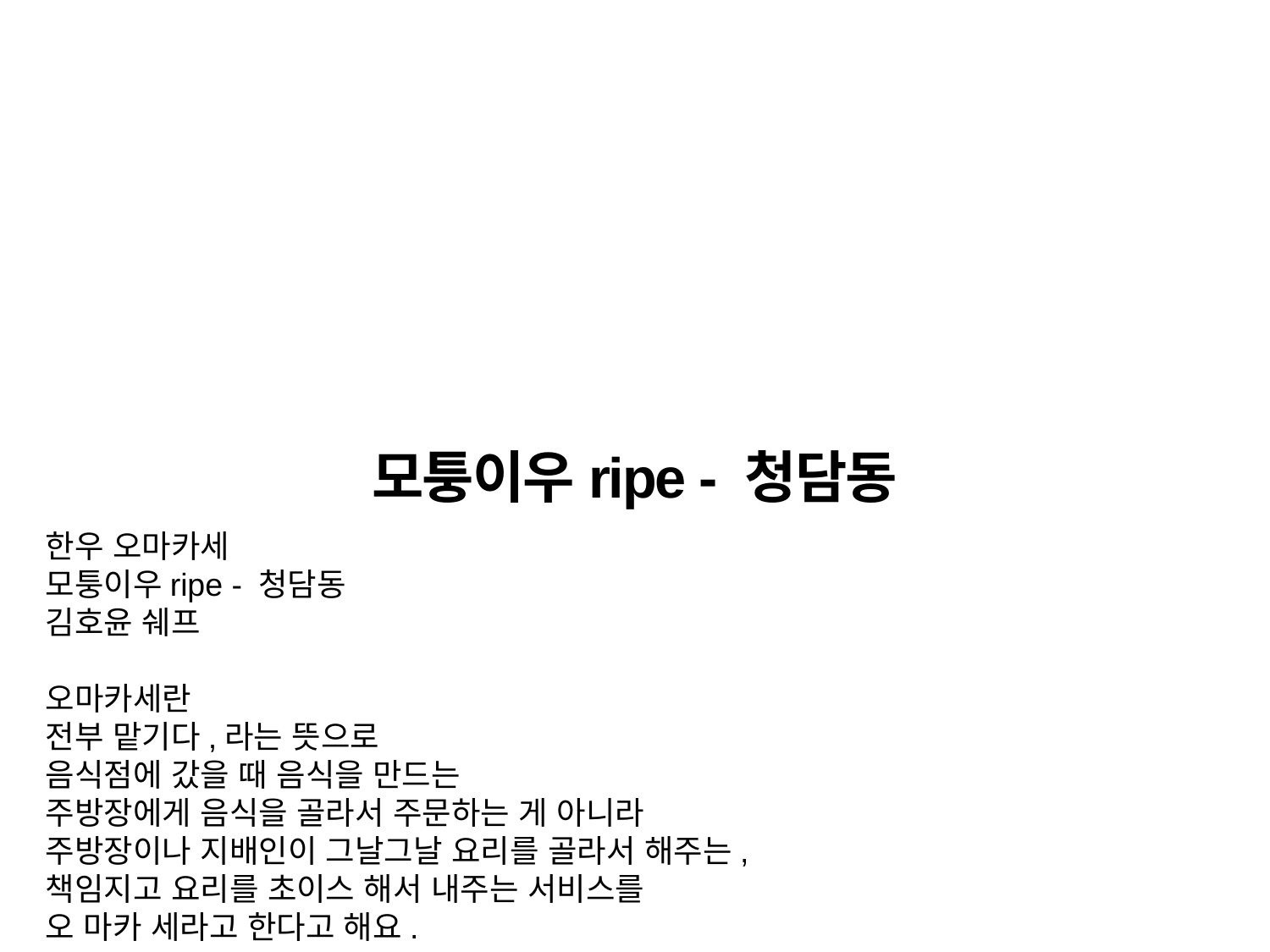

모퉁이우ripe - 청담동
한우 오마카세
모퉁이우ripe - 청담동
김호윤 쉐프

오마카세란
전부 맡기다,라는 뜻으로
음식점에 갔을 때 음식을 만드는
주방장에게 음식을 골라서 주문하는 게 아니라
주방장이나 지배인이 그날그날 요리를 골라서 해주는,
책임지고 요리를 초이스 해서 내주는 서비스를
오 마카 세라고 한다고 해요.